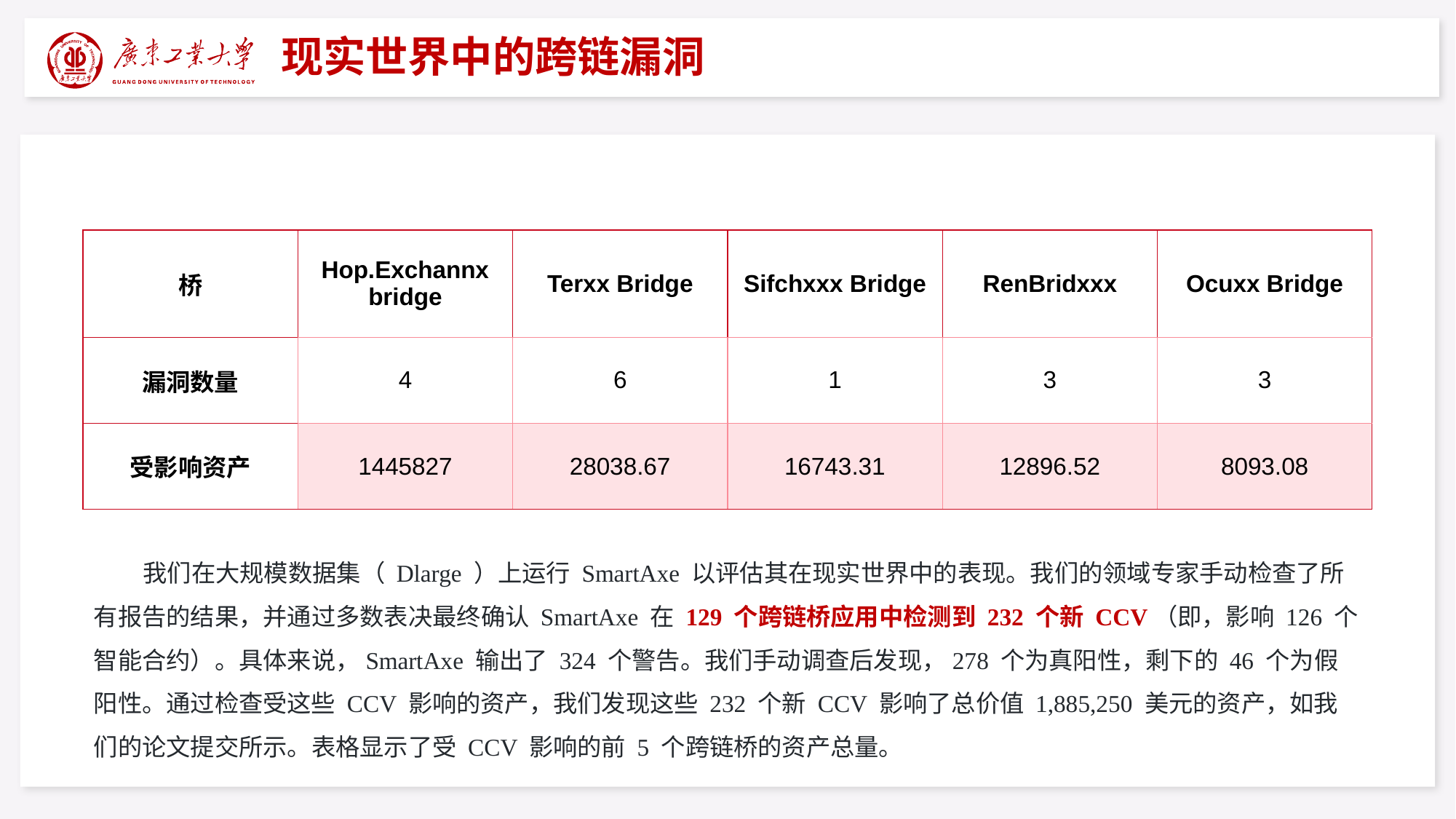

现实世界中的跨链漏洞
| 桥 | Hop.Exchannx bridge | Terxx Bridge | Sifchxxx Bridge | RenBridxxx | Ocuxx Bridge |
| --- | --- | --- | --- | --- | --- |
| 漏洞数量 | 4 | 6 | 1 | 3 | 3 |
| 受影响资产 | 1445827 | 28038.67 | 16743.31 | 12896.52 | 8093.08 |
        我们在大规模数据集（ Dlarge ）上运行 SmartAxe 以评估其在现实世界中的表现。我们的领域专家手动检查了所有报告的结果，并通过多数表决最终确认 SmartAxe 在 129 个跨链桥应用中检测到 232 个新 CCV（即，影响 126 个智能合约）。具体来说，SmartAxe 输出了 324 个警告。我们手动调查后发现，278 个为真阳性，剩下的 46 个为假阳性。通过检查受这些 CCV 影响的资产，我们发现这些 232 个新 CCV 影响了总价值 1,885,250 美元的资产，如我们的论文提交所示。表格显示了受 CCV 影响的前 5 个跨链桥的资产总量。